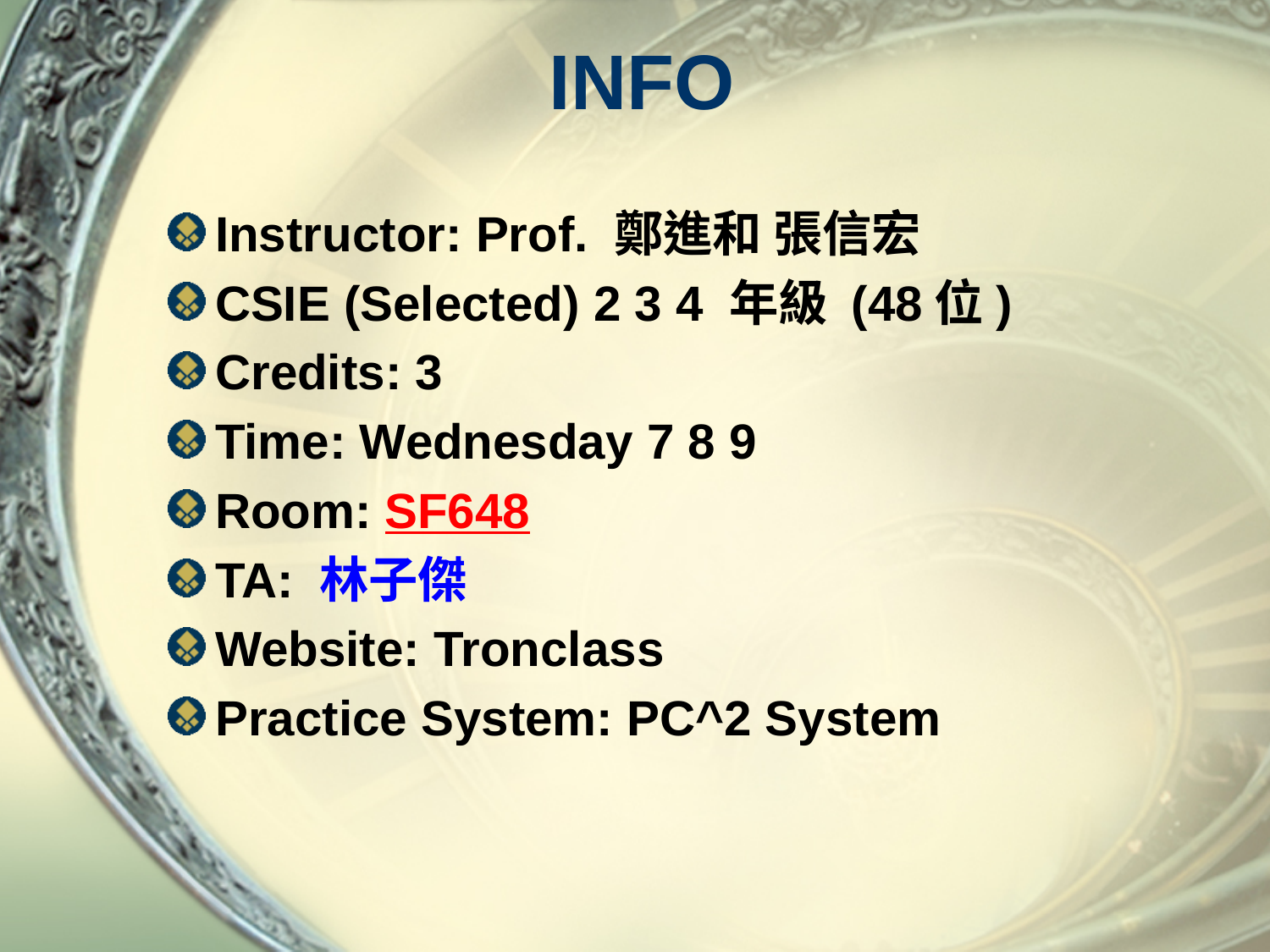

# INFO
Instructor: Prof. 鄭進和 張信宏
CSIE (Selected) 2 3 4 年級 (48位)
Credits: 3
Time: Wednesday 7 8 9
Room: SF648
TA: 林子傑
Website: Tronclass
Practice System: PC^2 System